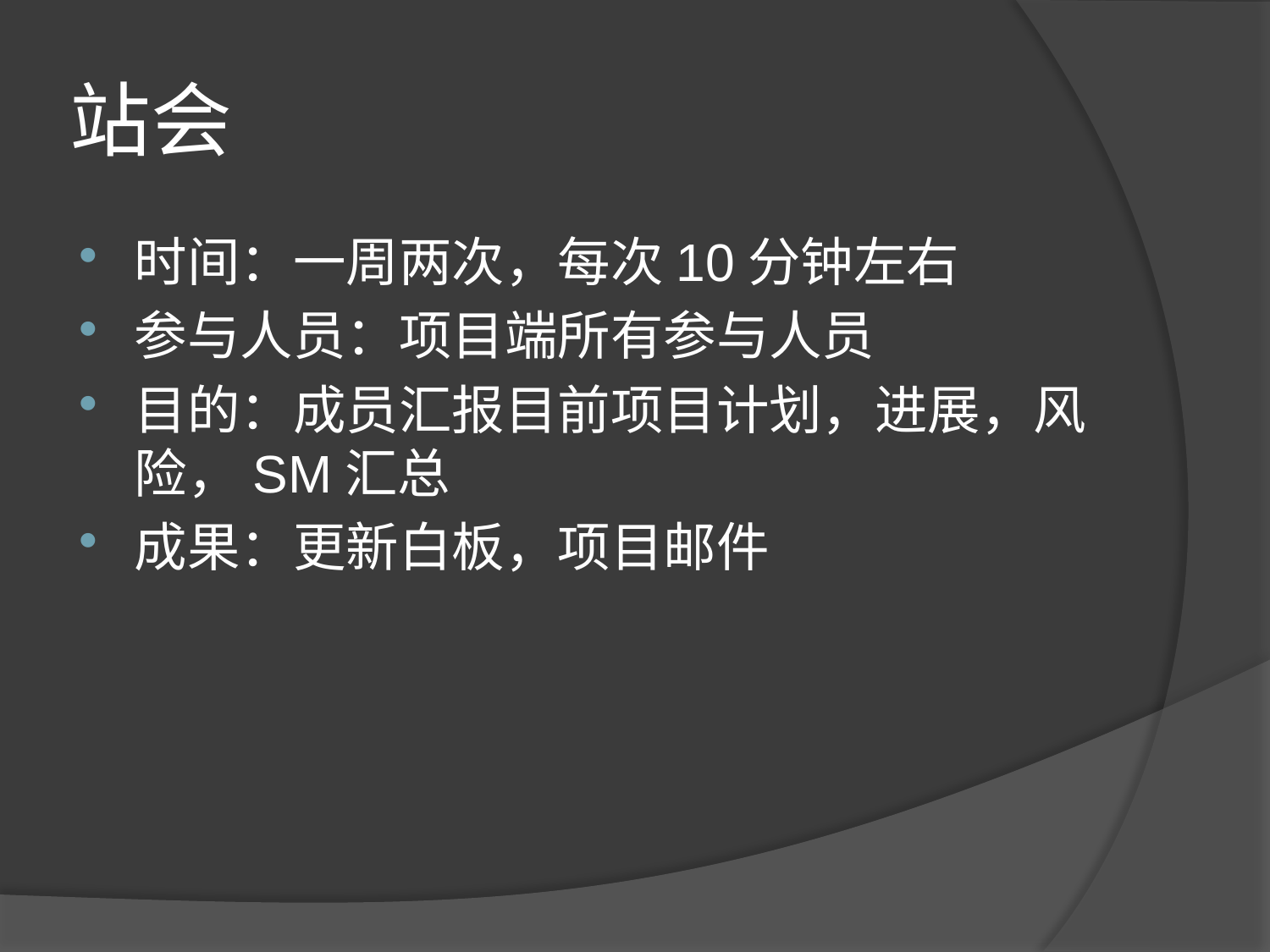

# 站会
时间：一周两次，每次10分钟左右
参与人员：项目端所有参与人员
目的：成员汇报目前项目计划，进展，风险，SM汇总
成果：更新白板，项目邮件